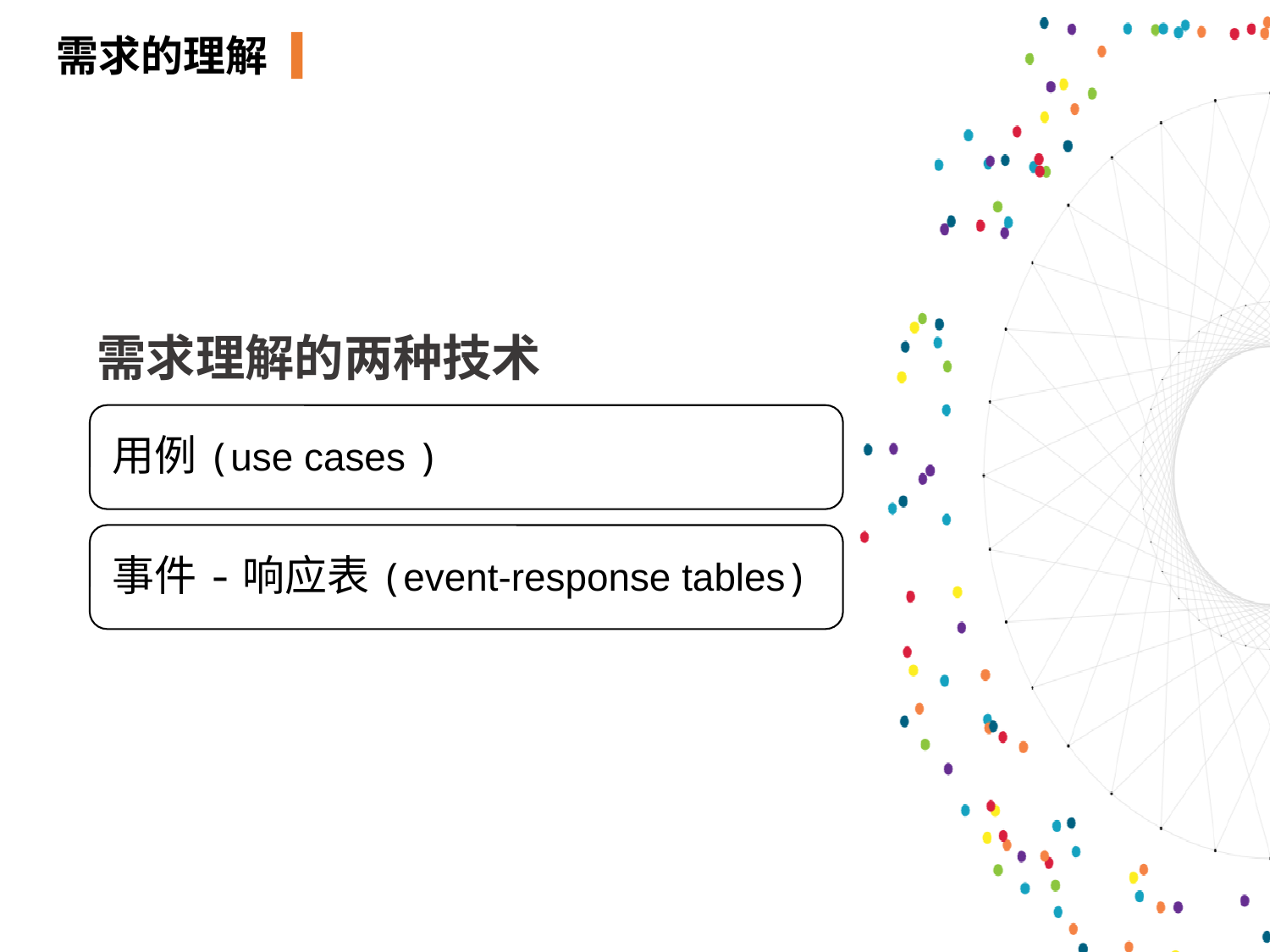

需求的理解

需求理解的两种技术
用例(use cases )
事件-响应表(event-response tables)